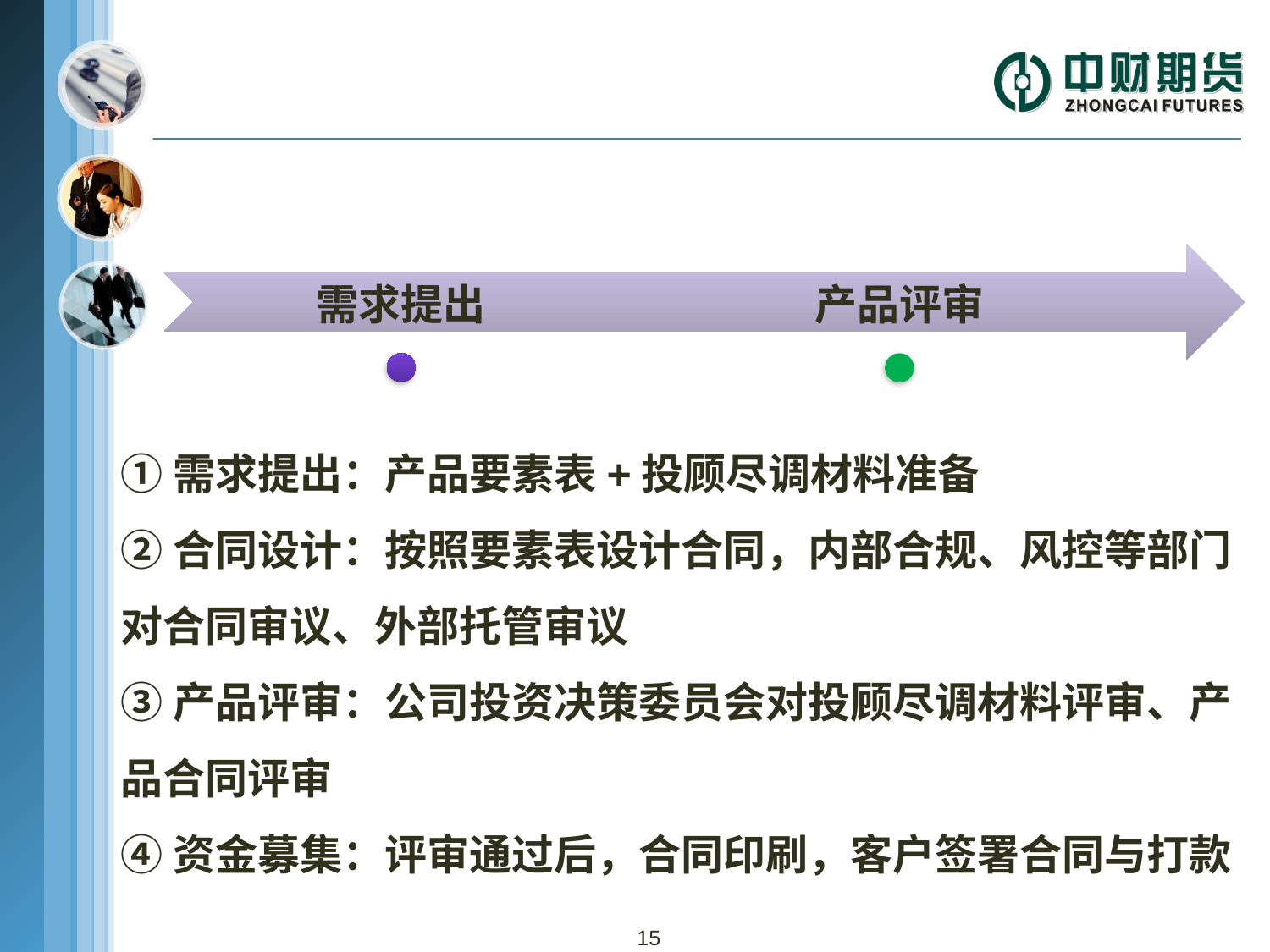

需求提出
合同设计
产品评审
资金募集
①需求提出：产品要素表+投顾尽调材料准备
②合同设计：按照要素表设计合同，内部合规、风控等部门对合同审议、外部托管审议
③产品评审：公司投资决策委员会对投顾尽调材料评审、产品合同评审
④资金募集：评审通过后，合同印刷，客户签署合同与打款
15